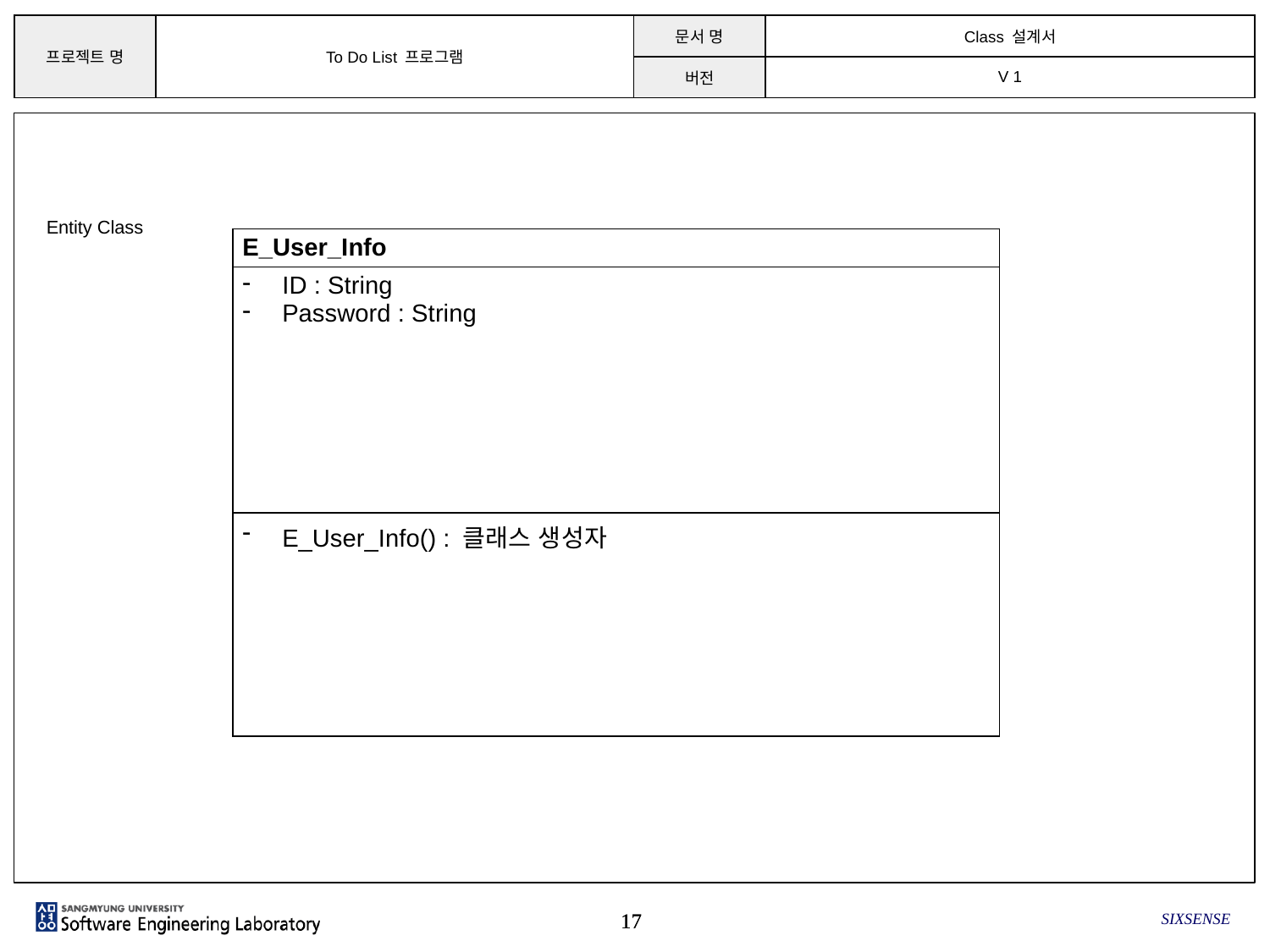

Entity Class
| E\_User\_Info |
| --- |
| ID : String Password : String |
| E\_User\_Info() : 클래스 생성자 |
SIXSENSE